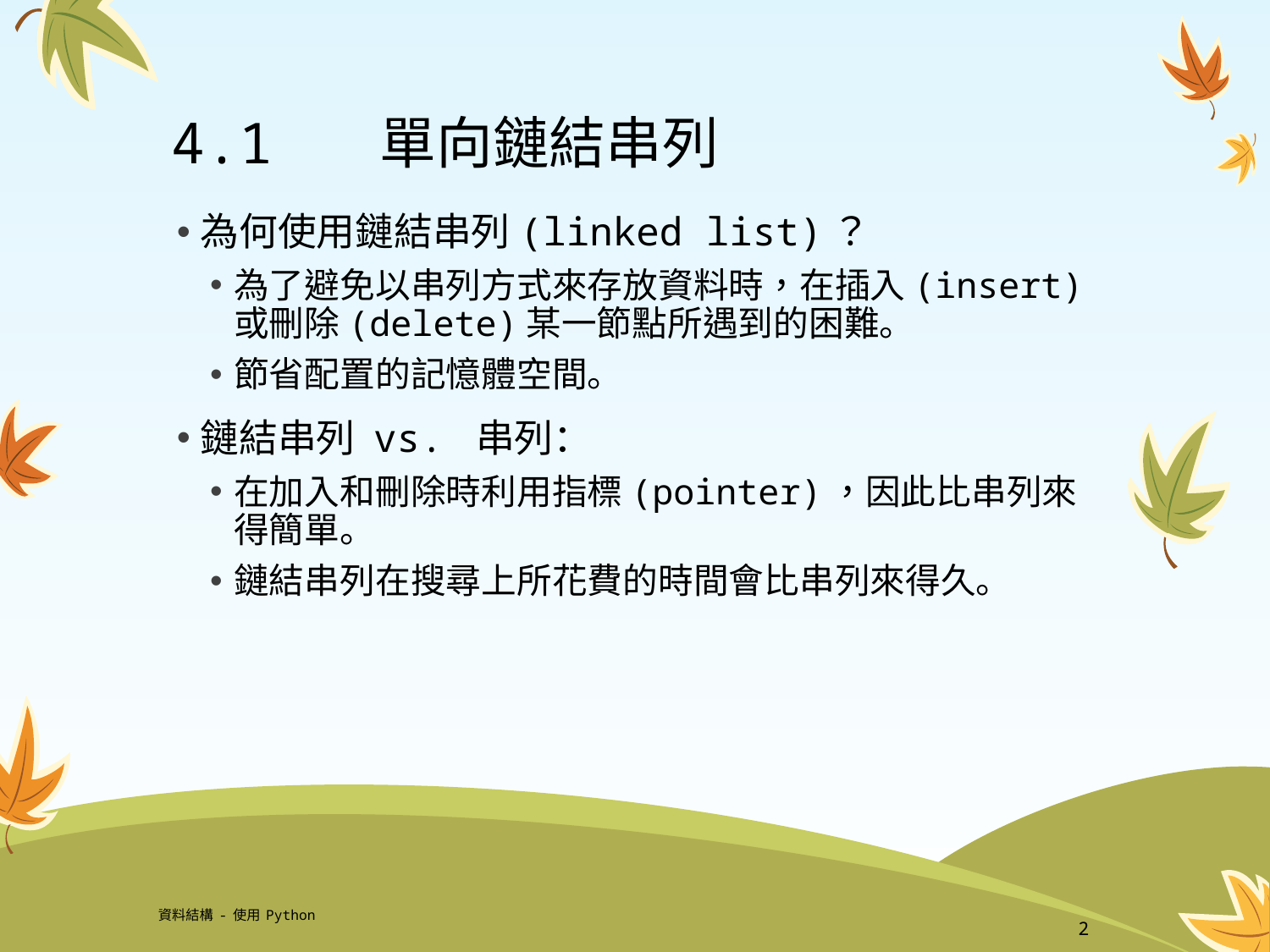

# 4.1	  單向鏈結串列
為何使用鏈結串列(linked list)？
為了避免以串列方式來存放資料時，在插入(insert)或刪除(delete)某一節點所遇到的困難。
節省配置的記憶體空間。
鏈結串列 vs. 串列：
在加入和刪除時利用指標(pointer)，因此比串列來得簡單。
鏈結串列在搜尋上所花費的時間會比串列來得久。
資料結構-使用Python
2